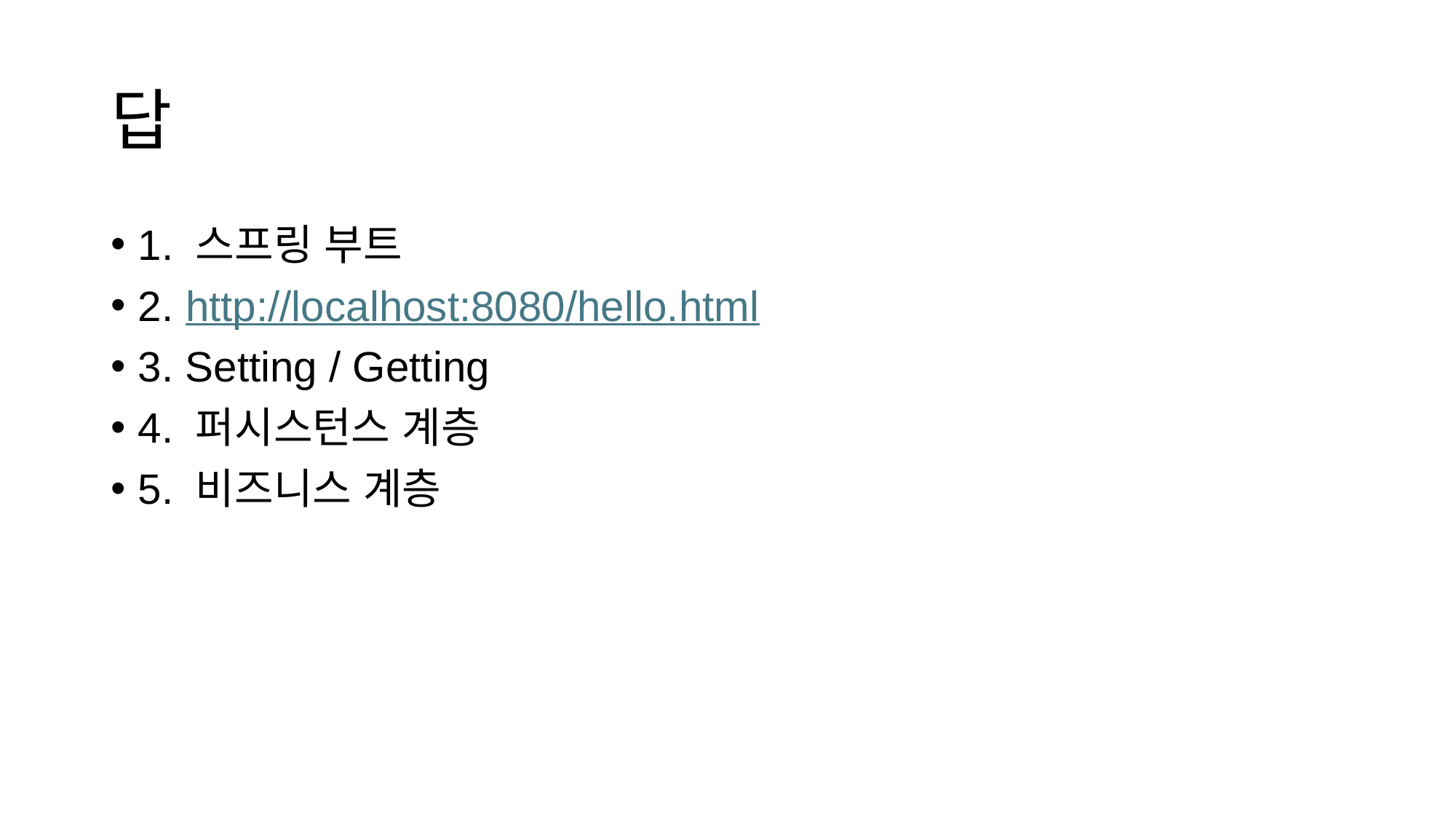

# 답
1. 스프링 부트
2. http://localhost:8080/hello.html
3. Setting / Getting
4. 퍼시스턴스 계층
5. 비즈니스 계층